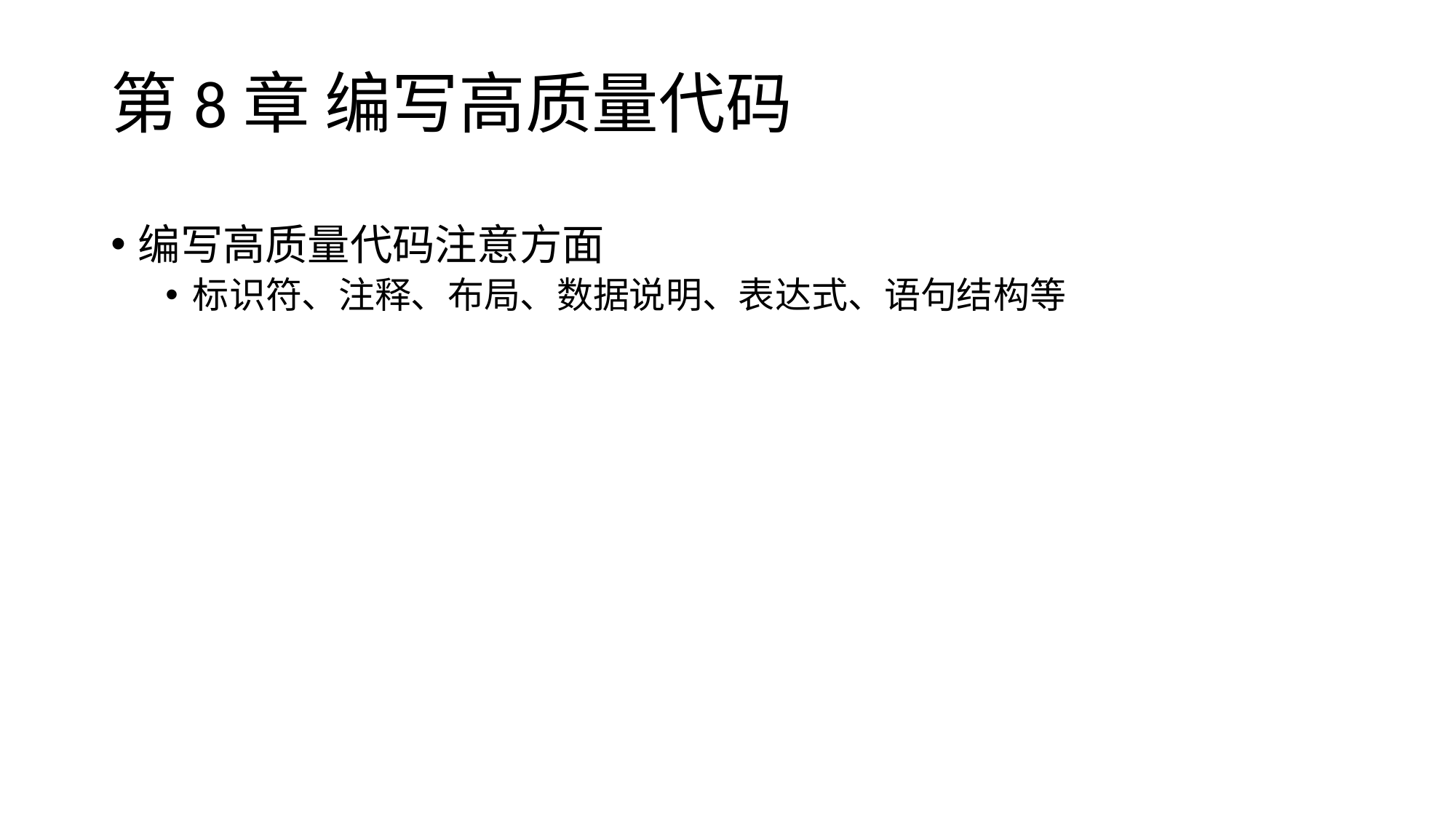

# 第8章 编写高质量代码
编写高质量代码注意方面
标识符、注释、布局、数据说明、表达式、语句结构等